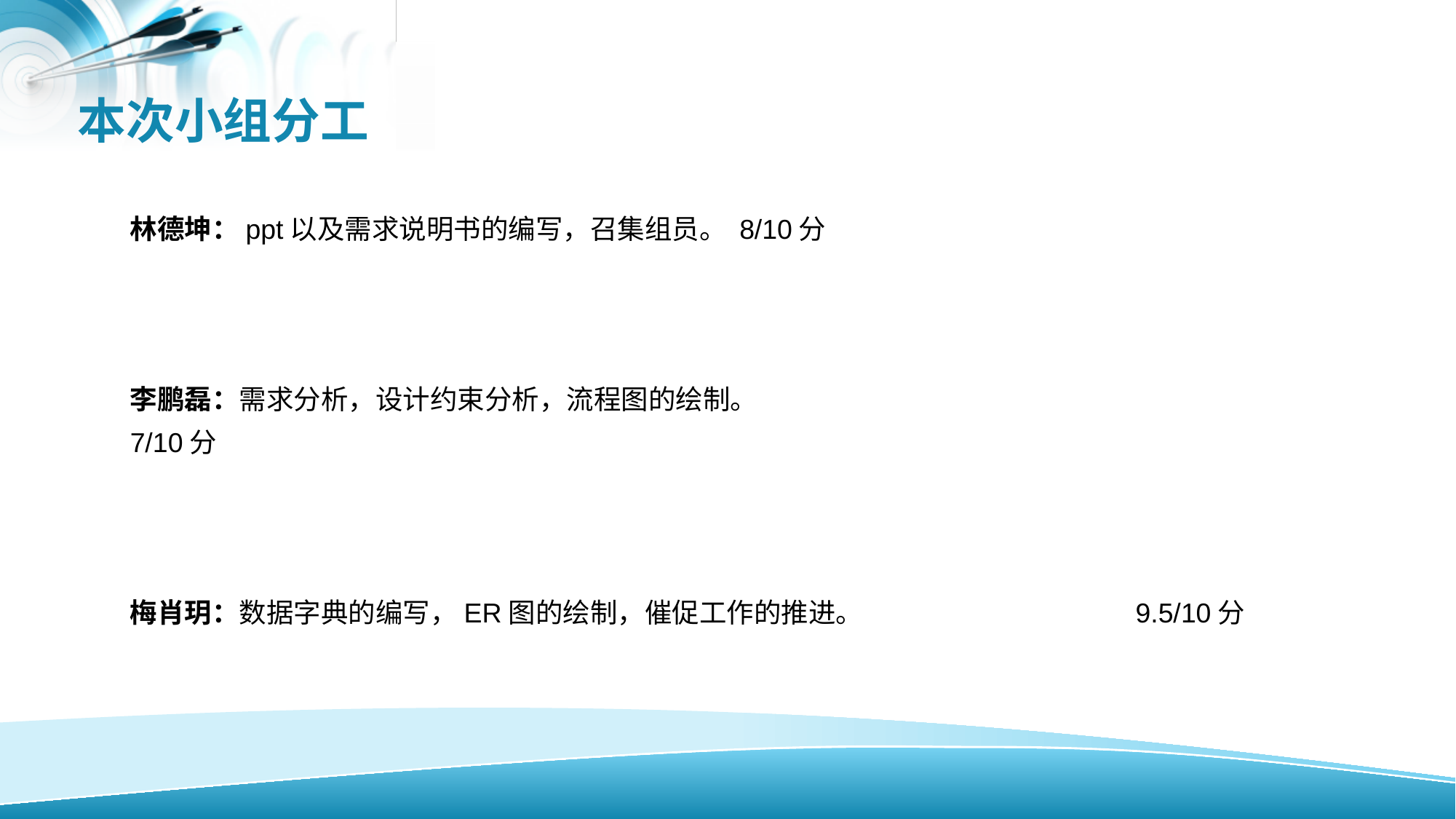

# 本次小组分工
林德坤：ppt以及需求说明书的编写，召集组员。 8/10分

李鹏磊：需求分析，设计约束分析，流程图的绘制。                                                                                  7/10分

梅肖玥：数据字典的编写，ER图的绘制，催促工作的推进。                                           9.5/10分